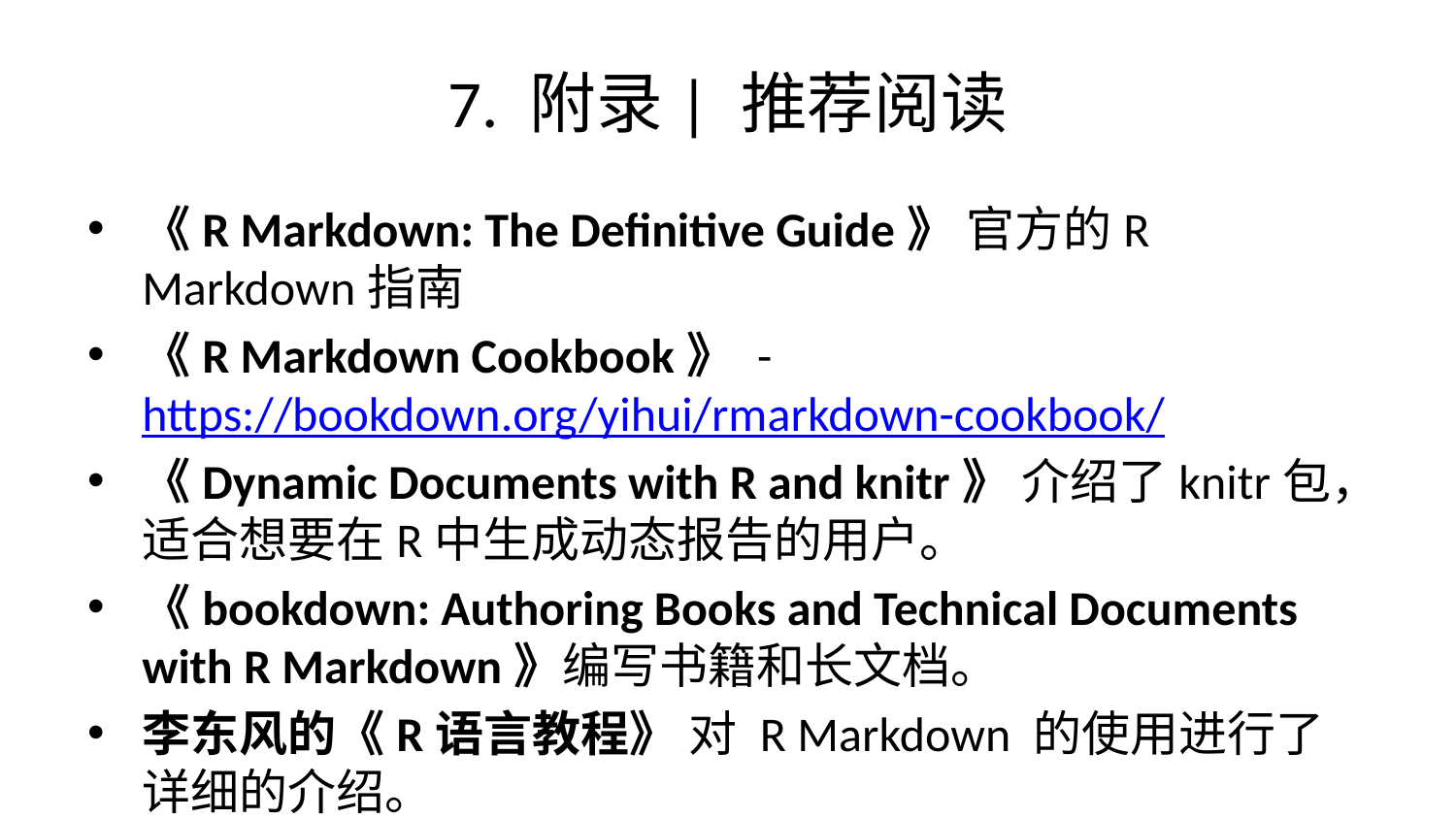

# 7. 附录| 推荐阅读
《R Markdown: The Definitive Guide》 官方的R Markdown指南
《R Markdown Cookbook》 - https://bookdown.org/yihui/rmarkdown-cookbook/
《Dynamic Documents with R and knitr》 介绍了knitr包，适合想要在R中生成动态报告的用户。
《bookdown: Authoring Books and Technical Documents with R Markdown》编写书籍和长文档。
李东风的《R语言教程》 对 R Markdown 的使用进行了详细的介绍。